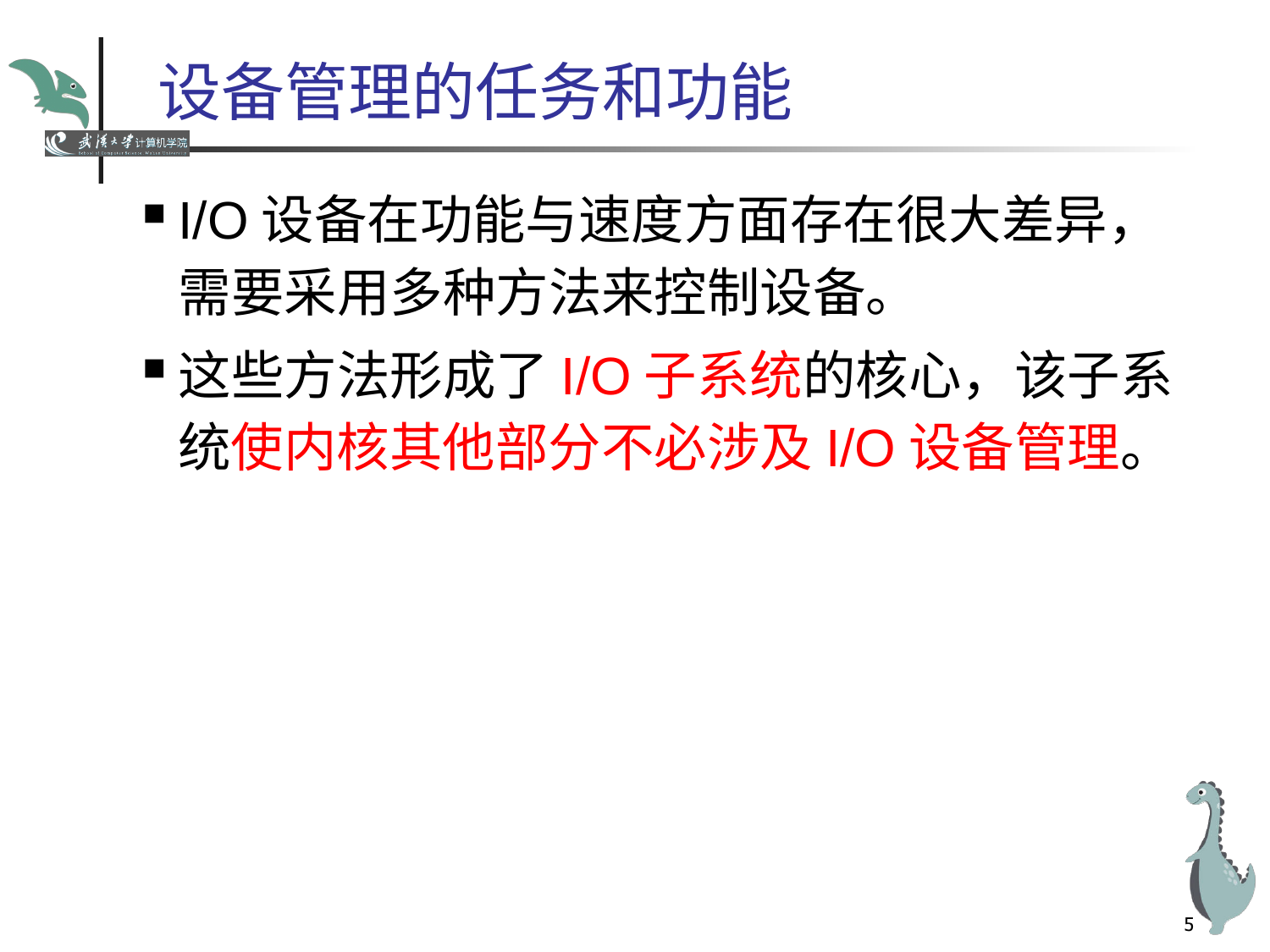

# 设备管理的任务和功能
I/O设备在功能与速度方面存在很大差异，需要采用多种方法来控制设备。
这些方法形成了I/O子系统的核心，该子系统使内核其他部分不必涉及I/O设备管理。
5